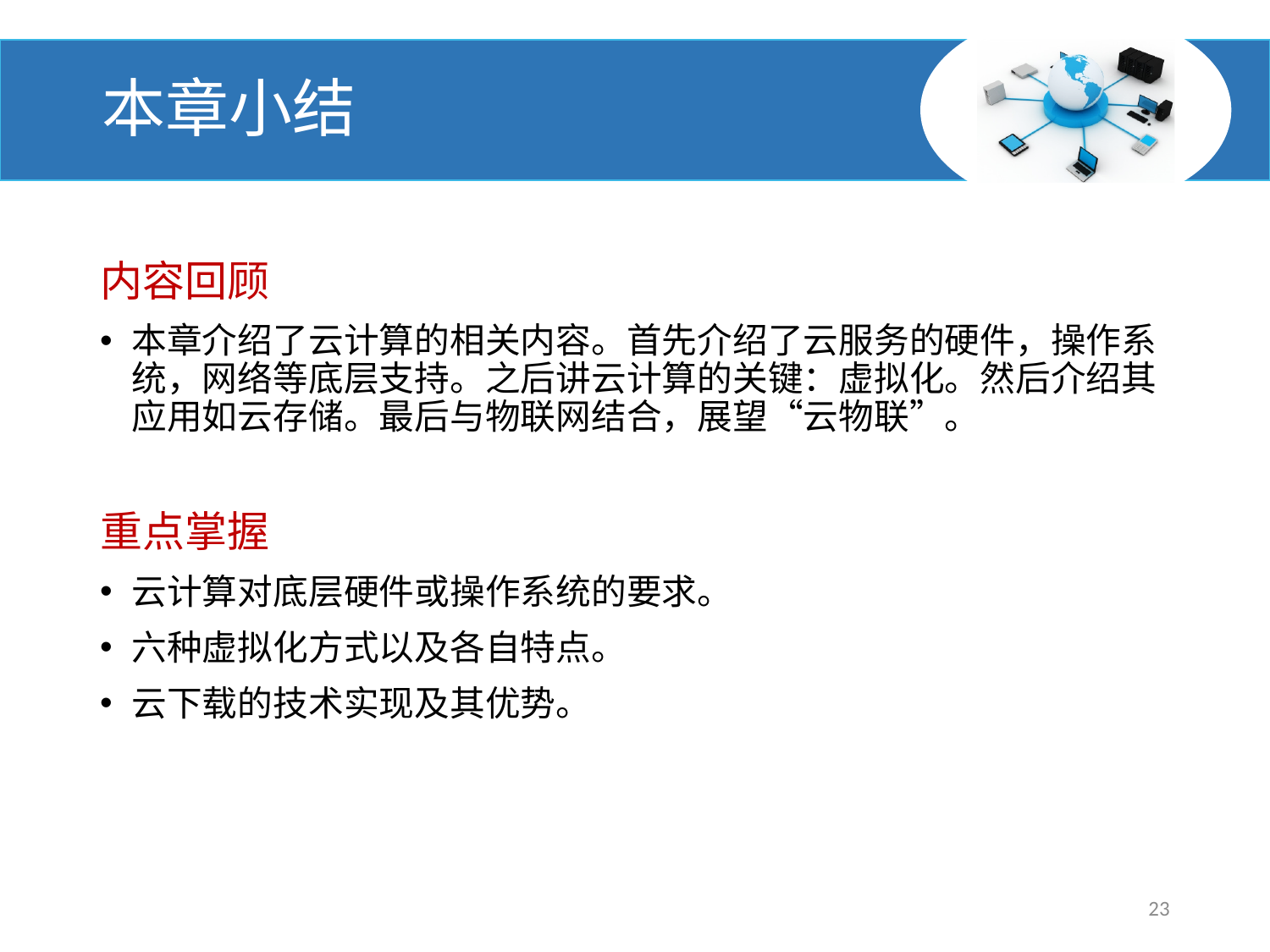

# 本章小结
内容回顾
本章介绍了云计算的相关内容。首先介绍了云服务的硬件，操作系统，网络等底层支持。之后讲云计算的关键：虚拟化。然后介绍其应用如云存储。最后与物联网结合，展望“云物联”。

重点掌握
云计算对底层硬件或操作系统的要求。
六种虚拟化方式以及各自特点。
云下载的技术实现及其优势。
23